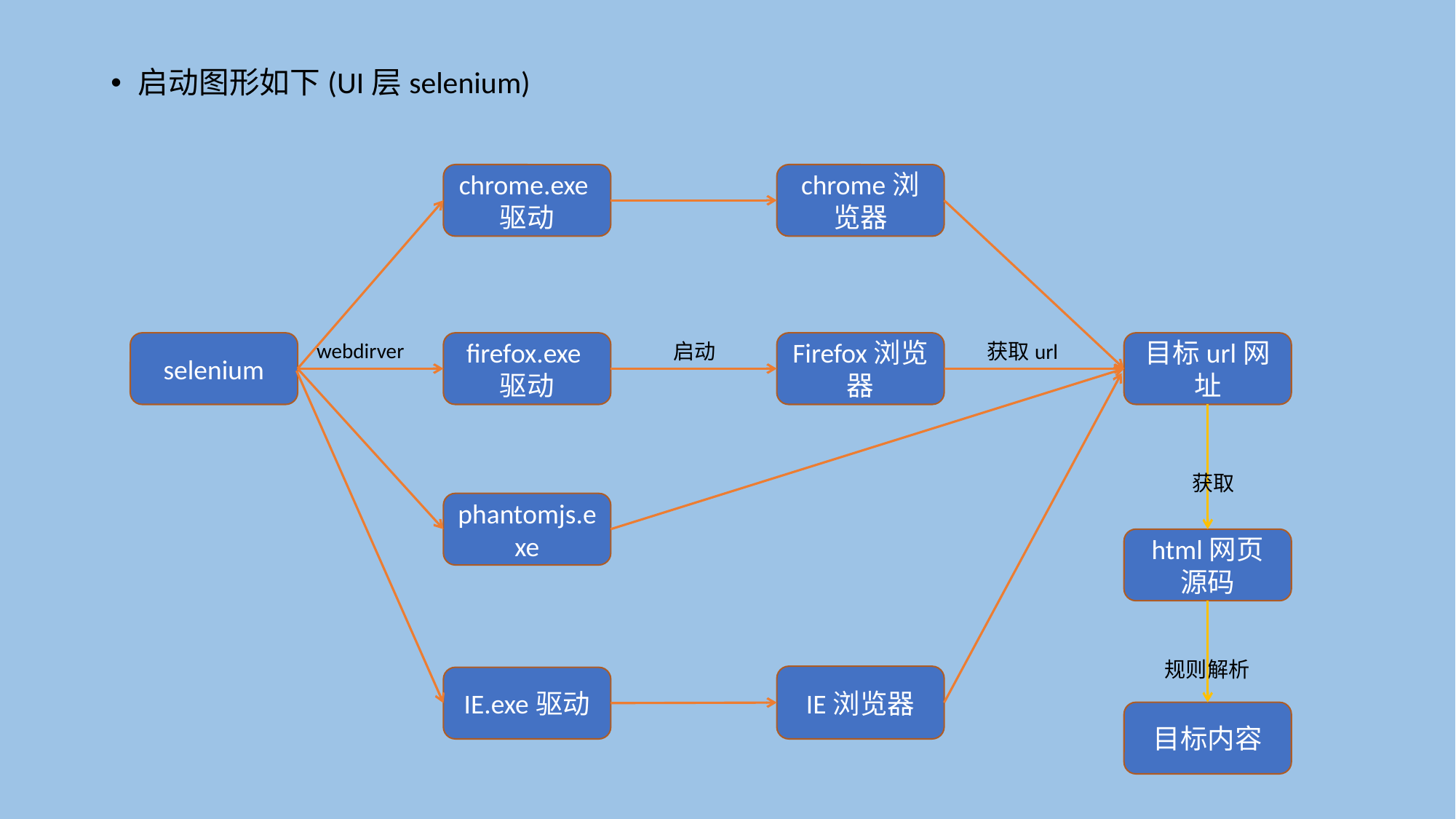

启动图形如下(UI层selenium)
chrome.exe驱动
chrome浏览器
webdirver
selenium
firefox.exe驱动
      启动
Firefox浏览器
获取url
目标url网址
       获取
phantomjs.exe
html网页源码
规则解析
IE浏览器
IE.exe驱动
目标内容